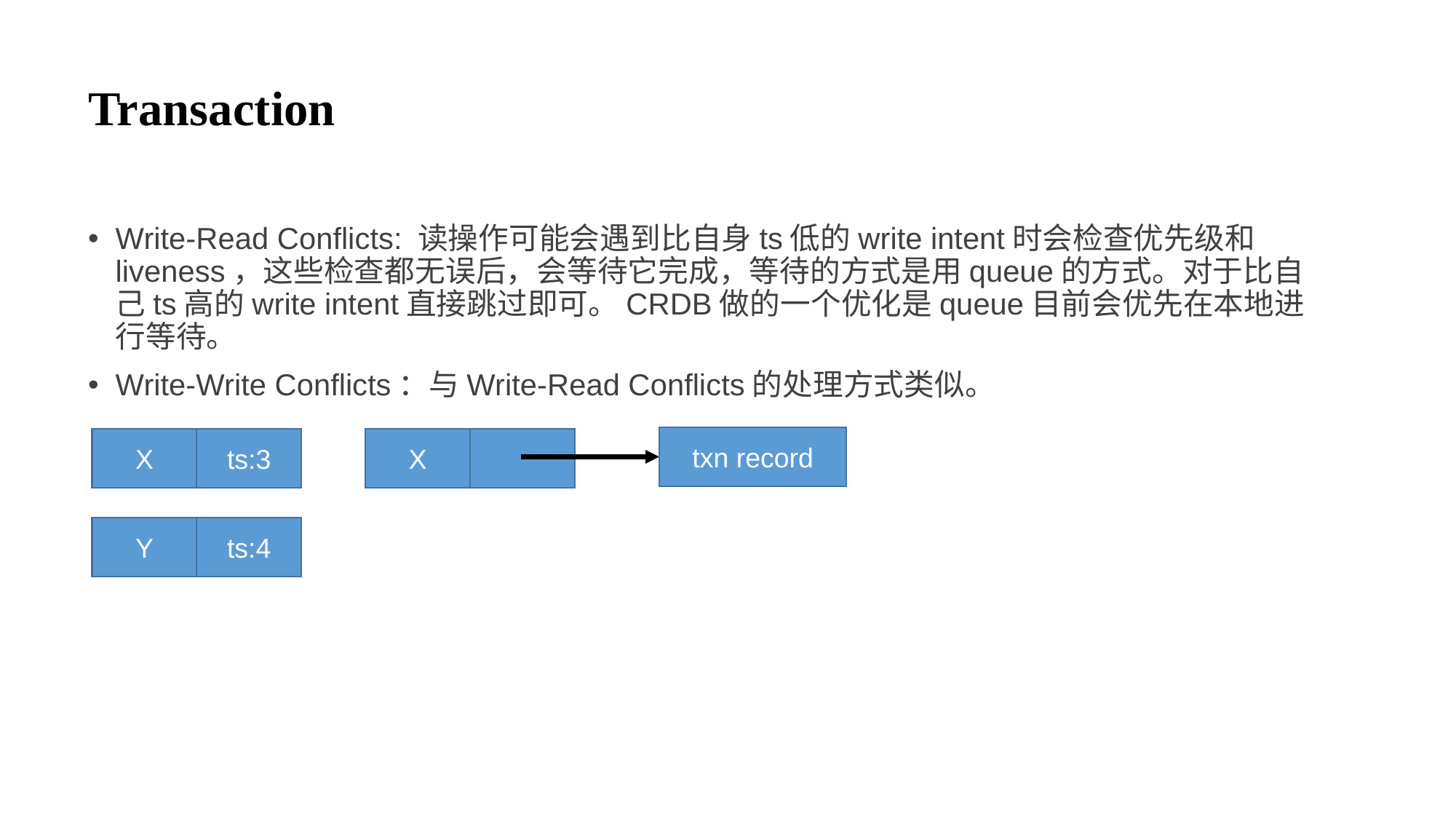

# Transaction
Write-Read Conflicts: 读操作可能会遇到比自身ts低的write intent时会检查优先级和liveness，这些检查都无误后，会等待它完成，等待的方式是用queue的方式。对于比自己ts高的write intent直接跳过即可。CRDB做的一个优化是queue目前会优先在本地进行等待。
Write-Write Conflicts：与Write-Read Conflicts的处理方式类似。
txn record
X
ts:3
X

Y
ts:4